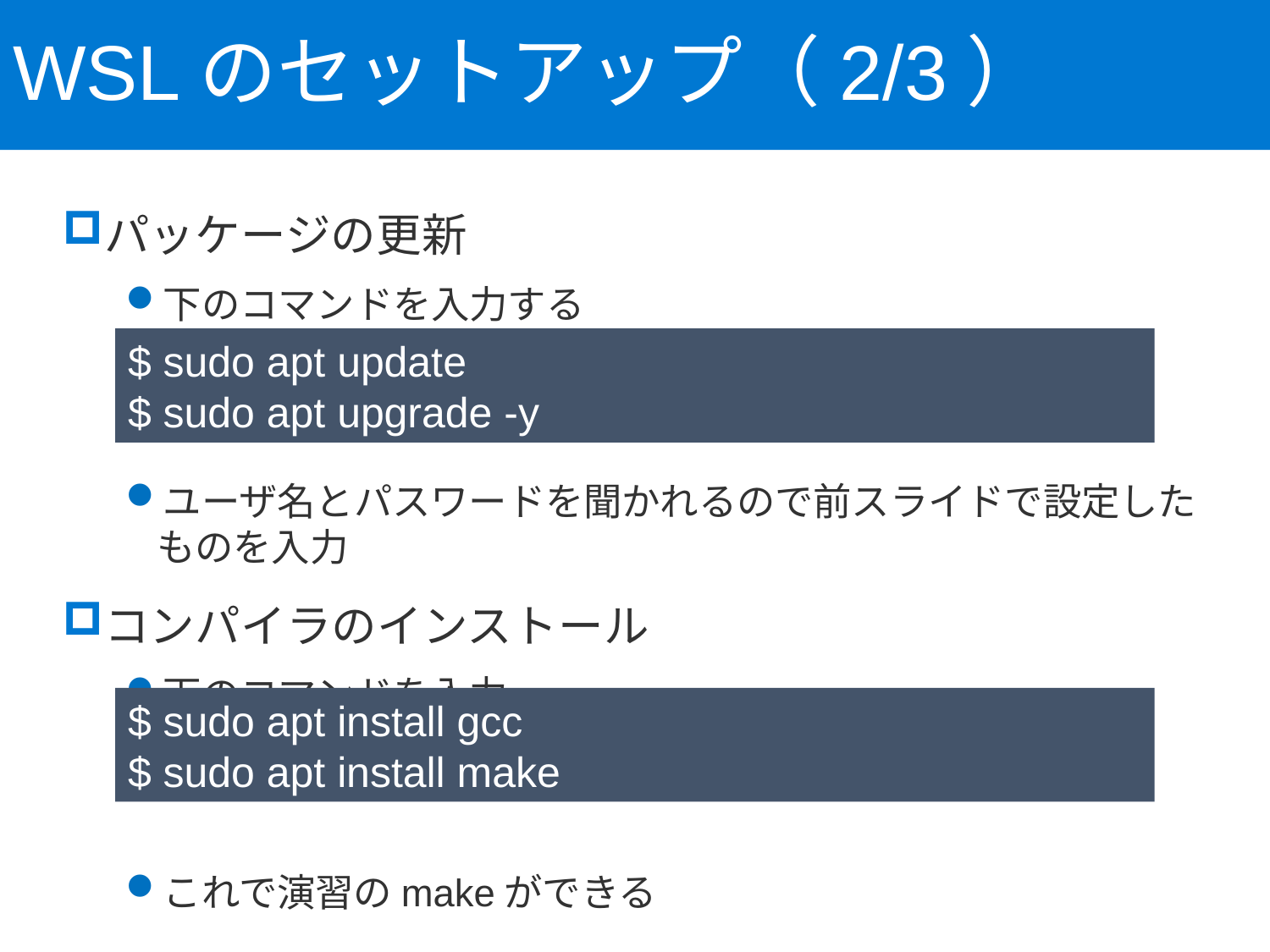

# WSLのセットアップ（2/3）
5
パッケージの更新
下のコマンドを入力する

ユーザ名とパスワードを聞かれるので前スライドで設定したものを入力
コンパイラのインストール
下のコマンドを入力

これで演習のmakeができる
$ sudo apt update
$ sudo apt upgrade -y
$ sudo apt install gcc
$ sudo apt install make